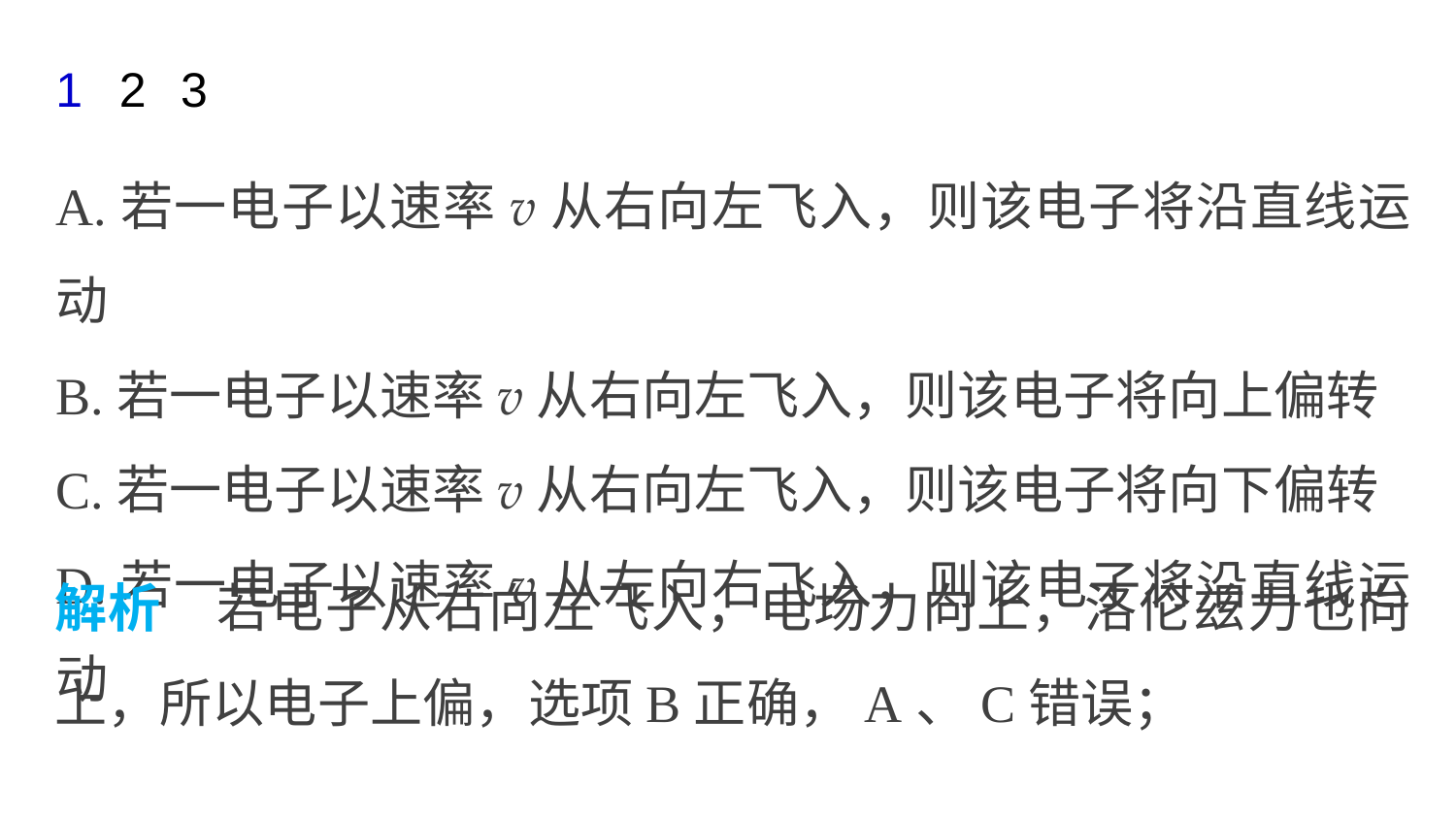

1
2
3
A.若一电子以速率v从右向左飞入，则该电子将沿直线运动
B.若一电子以速率v从右向左飞入，则该电子将向上偏转
C.若一电子以速率v从右向左飞入，则该电子将向下偏转
D.若一电子以速率v从左向右飞入，则该电子将沿直线运动
解析　若电子从右向左飞入，电场力向上，洛伦兹力也向上，所以电子上偏，选项B正确，A、C错误；